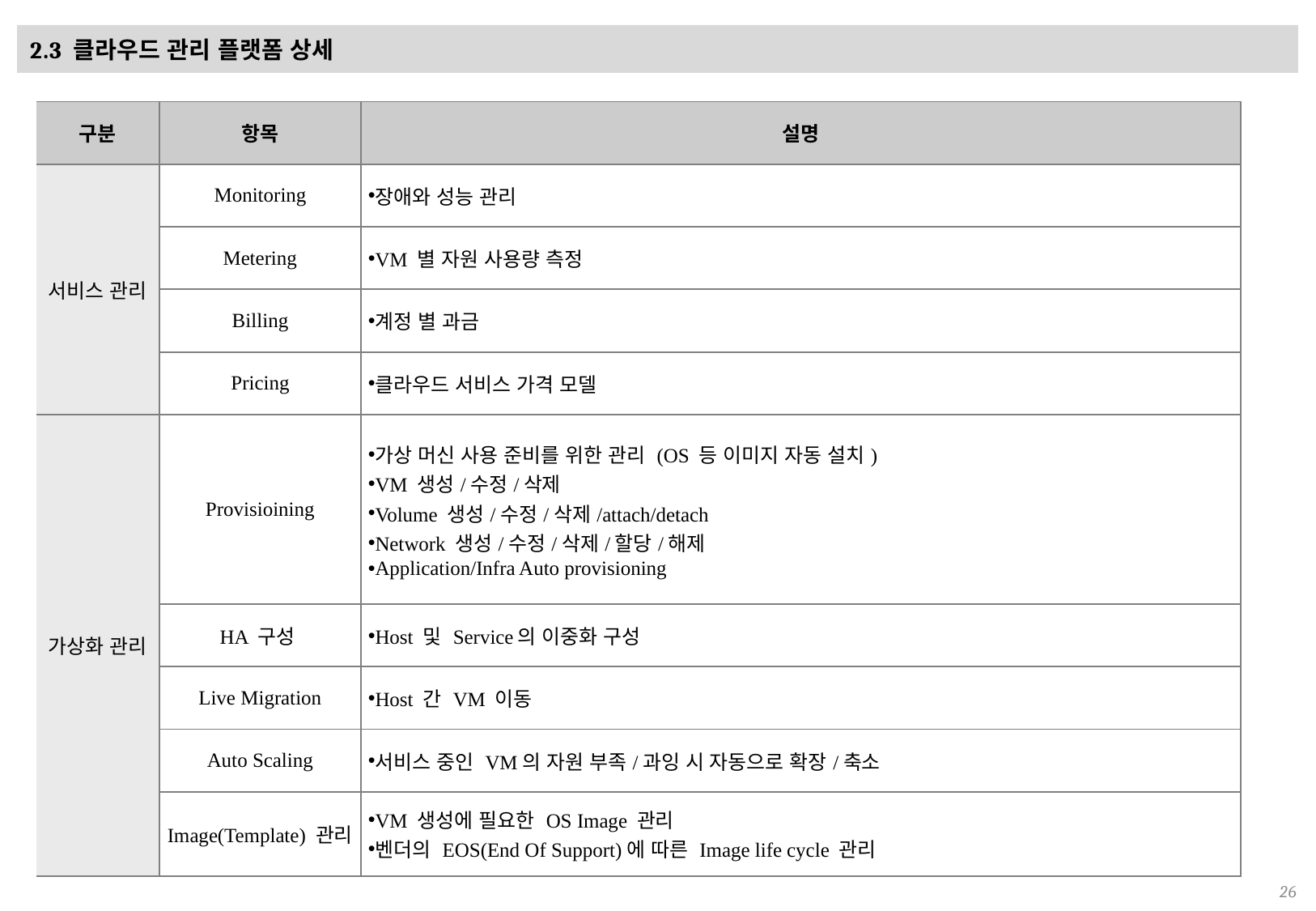

# 2.3 클라우드 관리 플랫폼 상세
| 구분 | 항목 | 설명 |
| --- | --- | --- |
| 서비스 관리 | Monitoring | 장애와 성능 관리 |
|  | Metering | VM 별 자원 사용량 측정 |
|  | Billing | 계정 별 과금 |
|  | Pricing | 클라우드 서비스 가격 모델 |
| 가상화 관리 | Provisioining | 가상 머신 사용 준비를 위한 관리 (OS 등 이미지 자동 설치) VM 생성/수정/삭제 Volume 생성/수정/삭제/attach/detach Network 생성/수정/삭제/할당/해제 Application/Infra Auto provisioning |
|  | HA 구성 | Host 및 Service의 이중화 구성 |
|  | Live Migration | Host 간 VM 이동 |
|  | Auto Scaling | 서비스 중인 VM의 자원 부족/과잉 시 자동으로 확장/축소 |
|  | Image(Template) 관리 | VM 생성에 필요한 OS Image 관리 벤더의 EOS(End Of Support)에 따른 Image life cycle 관리 |